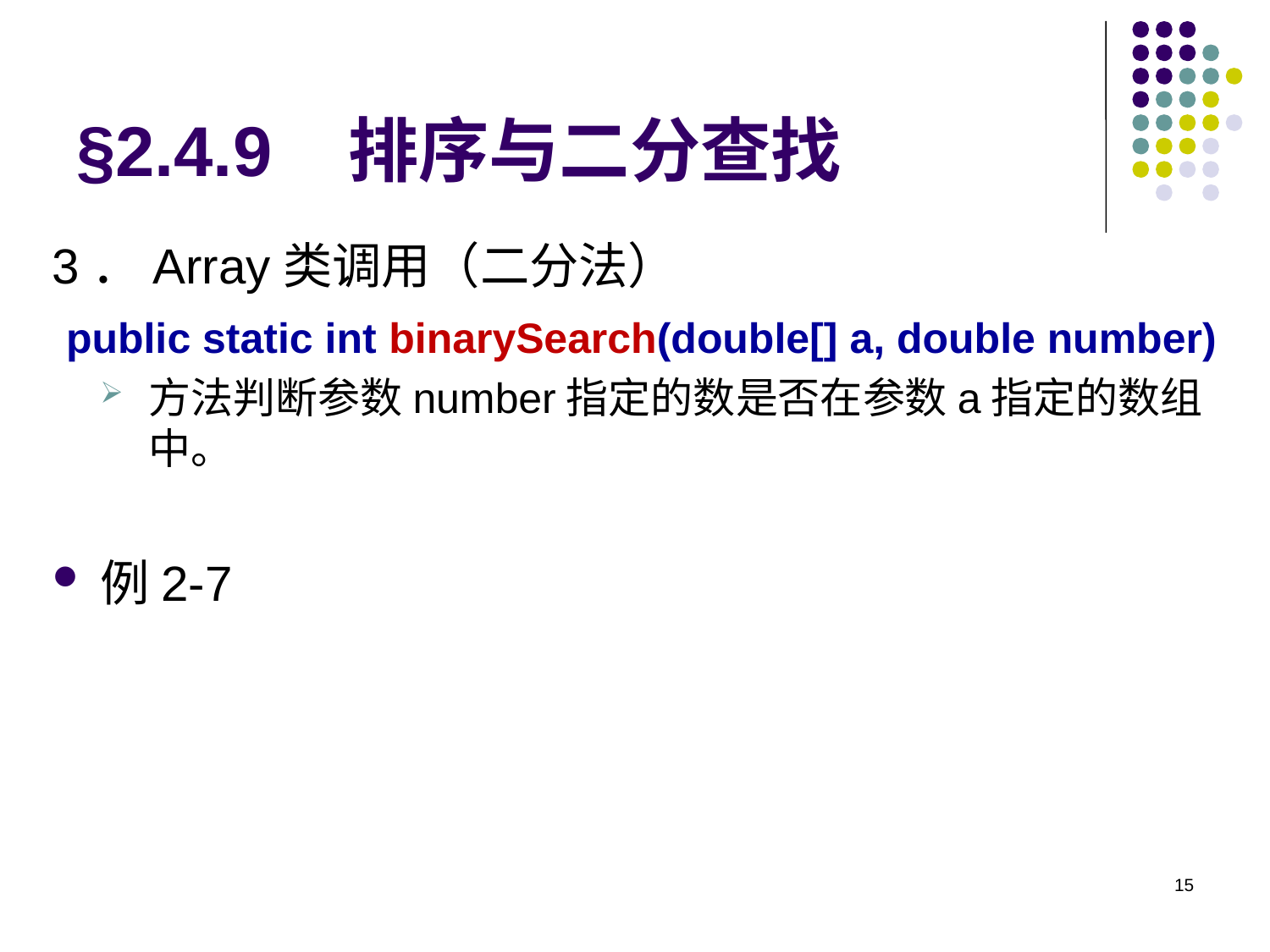

# §2.4.9   排序与二分查找
3．Array类调用（二分法）
 public static int binarySearch(double[] a, double number)
方法判断参数number指定的数是否在参数a指定的数组中。

例2-7

15